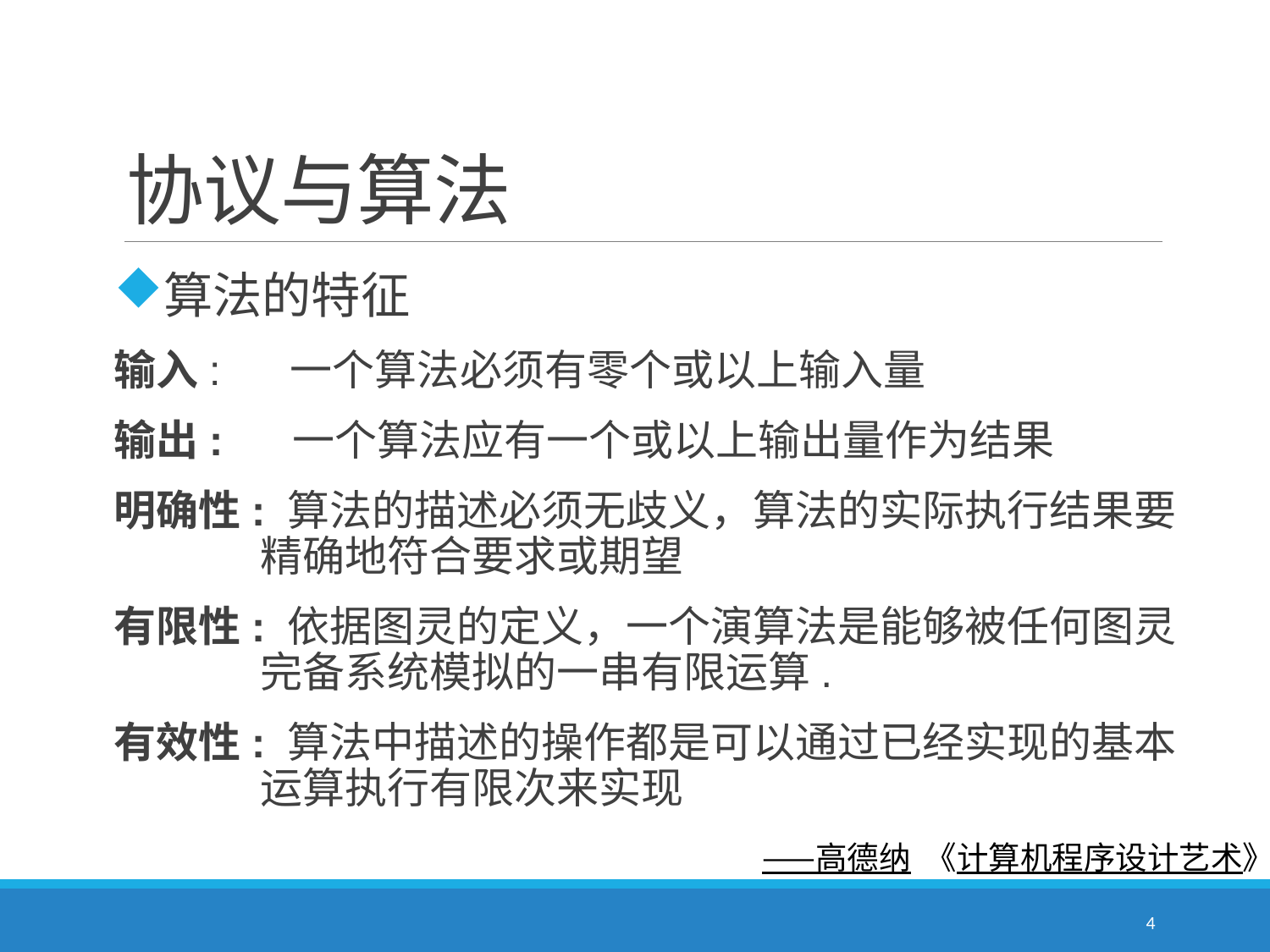

# 协议与算法
算法的特征
输入:     一个算法必须有零个或以上输入量
输出:     一个算法应有一个或以上输出量作为结果
明确性: 算法的描述必须无歧义，算法的实际执行结果要	  精确地符合要求或期望
有限性: 依据图灵的定义，一个演算法是能够被任何图灵	  完备系统模拟的一串有限运算.
有效性: 算法中描述的操作都是可以通过已经实现的基本	  运算执行有限次来实现
——高德纳  《计算机程序设计艺术》
4